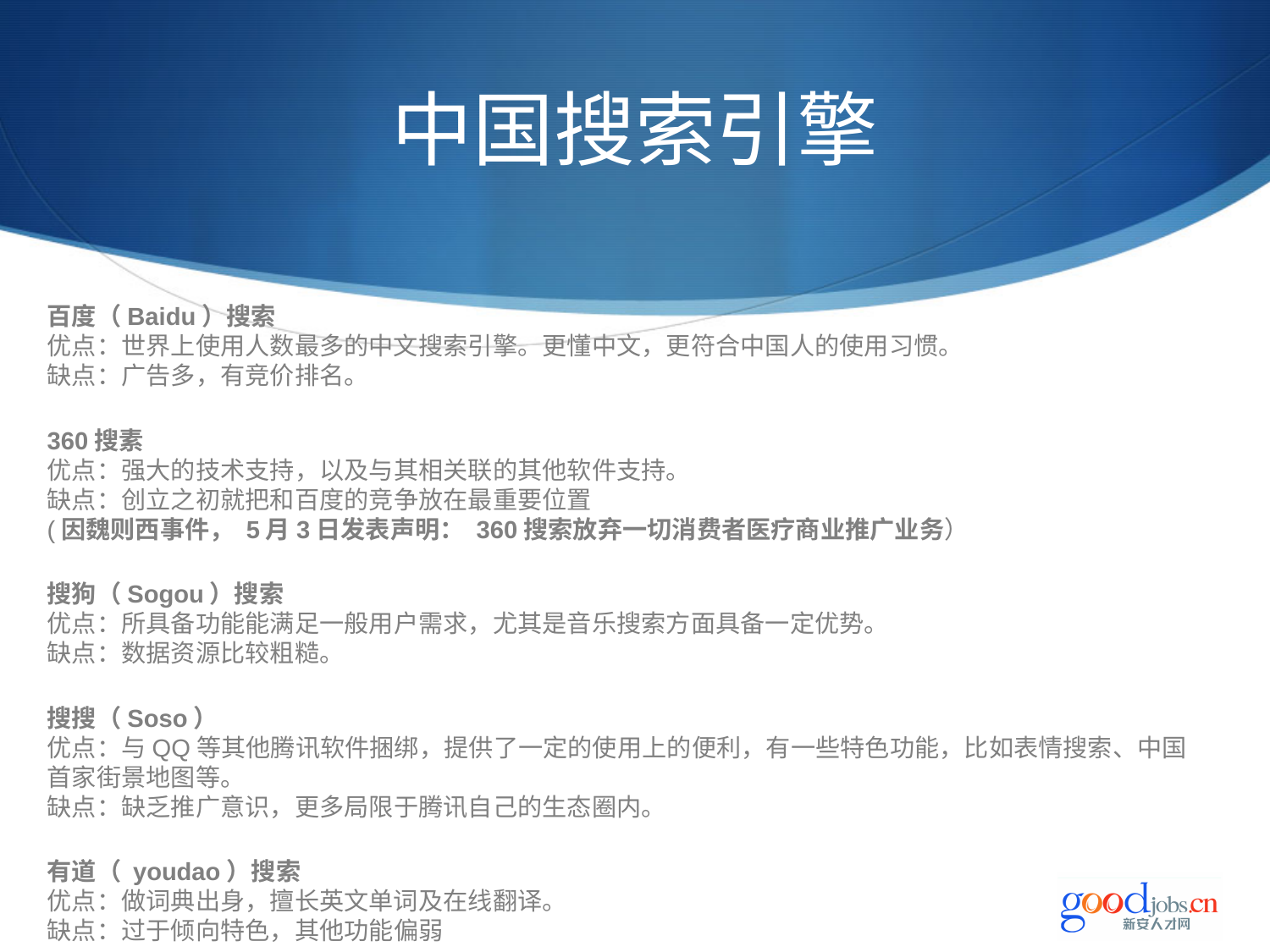

# 中国搜索引擎
百度（Baidu）搜索
优点：世界上使用人数最多的中文搜索引擎。更懂中文，更符合中国人的使用习惯。
缺点：广告多，有竞价排名。
360搜素
优点：强大的技术支持，以及与其相关联的其他软件支持。
缺点：创立之初就把和百度的竞争放在最重要位置
(因魏则西事件， 5月3日发表声明： 360搜索放弃一切消费者医疗商业推广业务）
搜狗（Sogou）搜索
优点：所具备功能能满足一般用户需求，尤其是音乐搜索方面具备一定优势。
缺点：数据资源比较粗糙。
搜搜（Soso）
优点：与QQ等其他腾讯软件捆绑，提供了一定的使用上的便利，有一些特色功能，比如表情搜索、中国首家街景地图等。
缺点：缺乏推广意识，更多局限于腾讯自己的生态圈内。
有道（ youdao）搜索
优点：做词典出身，擅长英文单词及在线翻译。
缺点：过于倾向特色，其他功能偏弱